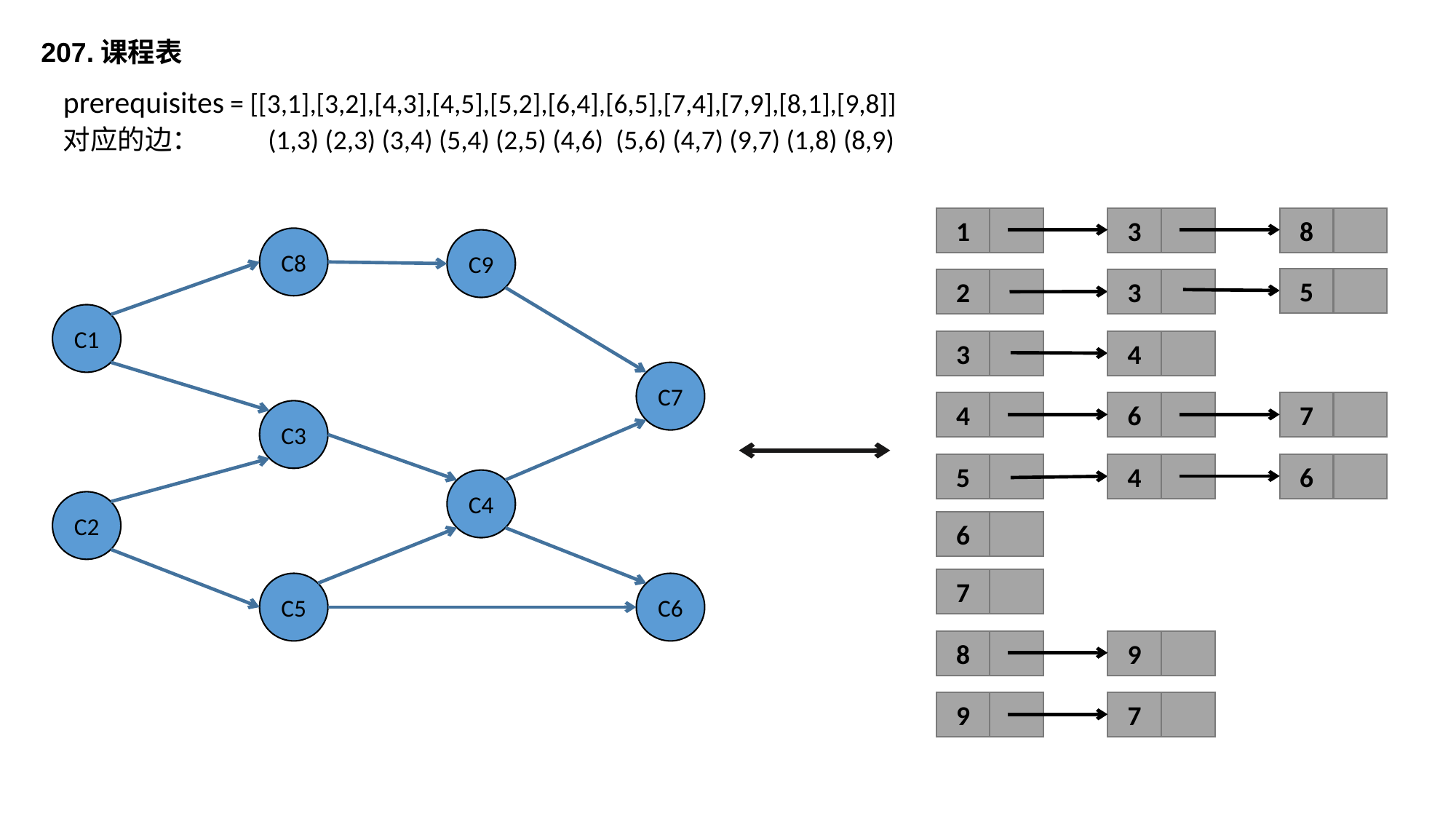

207.课程表
prerequisites = [[3,1],[3,2],[4,3],[4,5],[5,2],[6,4],[6,5],[7,4],[7,9],[8,1],[9,8]]
对应的边：          (1,3) (2,3) (3,4) (5,4) (2,5) (4,6)  (5,6) (4,7) (9,7) (1,8) (8,9)
1

3

8

C8
C9
5

2

3

C1
3

4

C7
4

6

7

C3
5

4

6

C4
C2
6

7

C5
C6
8

9

9

7